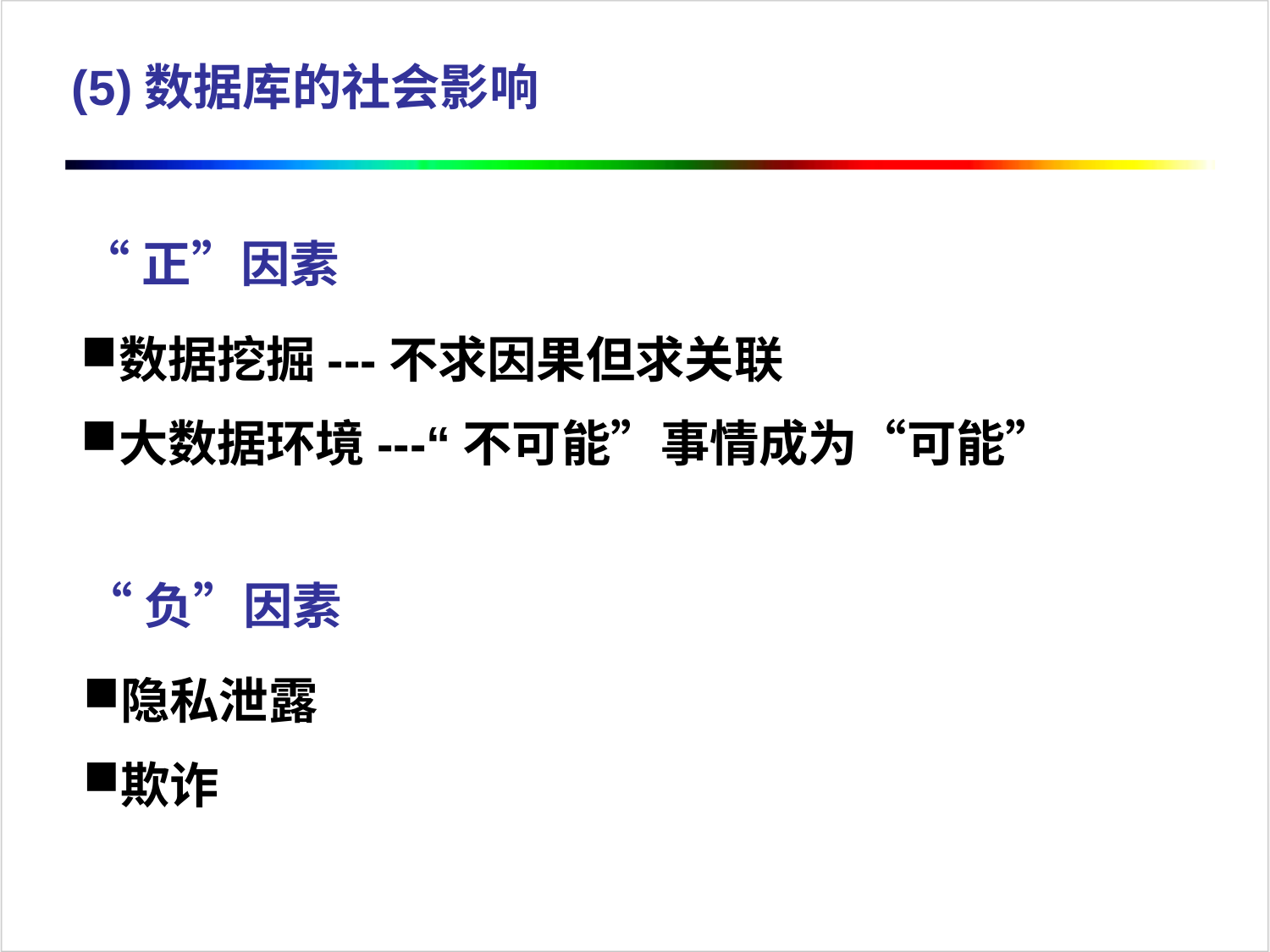

(5)数据库的社会影响
“正”因素
数据挖掘---不求因果但求关联
大数据环境---“不可能”事情成为“可能”
“负”因素
隐私泄露
欺诈